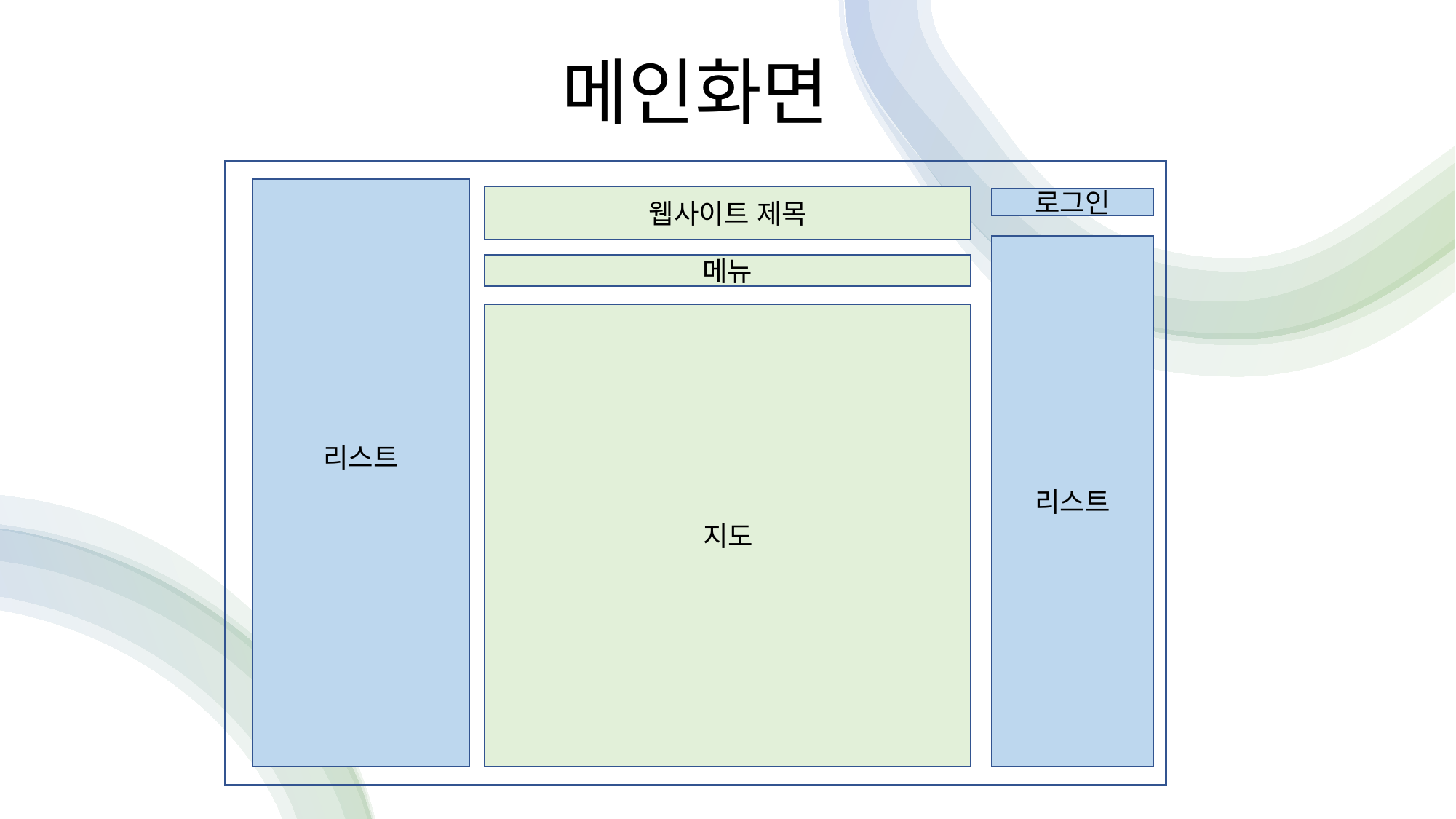

메인화면

리스트
웹사이트 제목
로그인
리스트
메뉴
지도